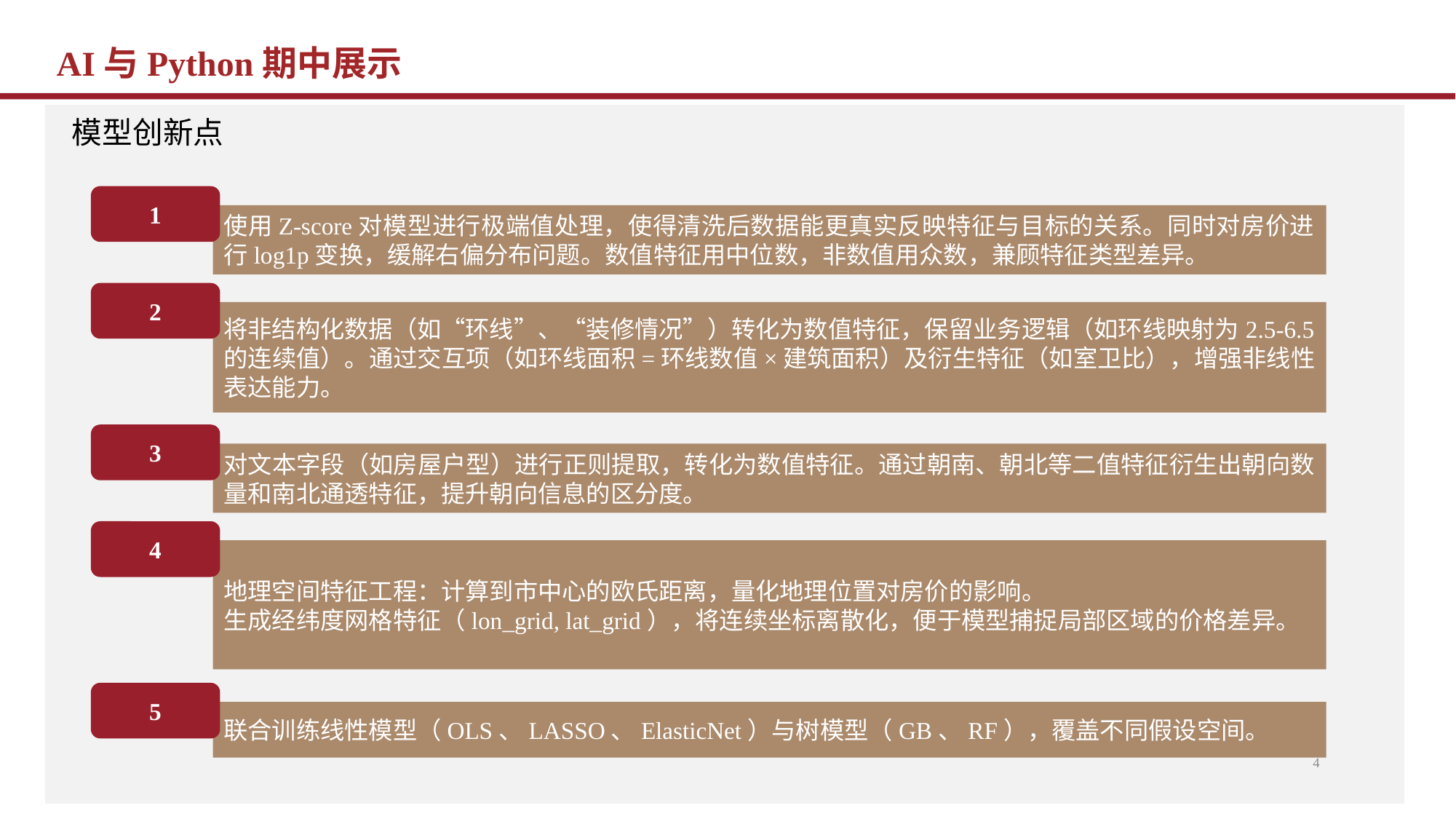

# AI与Python期中展示

模型创新点

1
使用Z-score对模型进行极端值处理，使得清洗后数据能更真实反映特征与目标的关系。同时对房价进行log1p变换，缓解右偏分布问题。数值特征用中位数，非数值用众数，兼顾特征类型差异。
2
将非结构化数据（如“环线”、“装修情况”）转化为数值特征，保留业务逻辑（如环线映射为2.5-6.5的连续值）。通过交互项（如环线面积=环线数值×建筑面积）及衍生特征（如室卫比），增强非线性表达能力。
3
对文本字段（如房屋户型）进行正则提取，转化为数值特征。通过朝南、朝北等二值特征衍生出朝向数量和南北通透特征，提升朝向信息的区分度。
4
地理空间特征工程：计算到市中心的欧氏距离，量化地理位置对房价的影响。
生成经纬度网格特征（lon_grid, lat_grid），将连续坐标离散化，便于模型捕捉局部区域的价格差异。
5
联合训练线性模型（OLS、LASSO、ElasticNet）与树模型（GB、RF），覆盖不同假设空间。

4